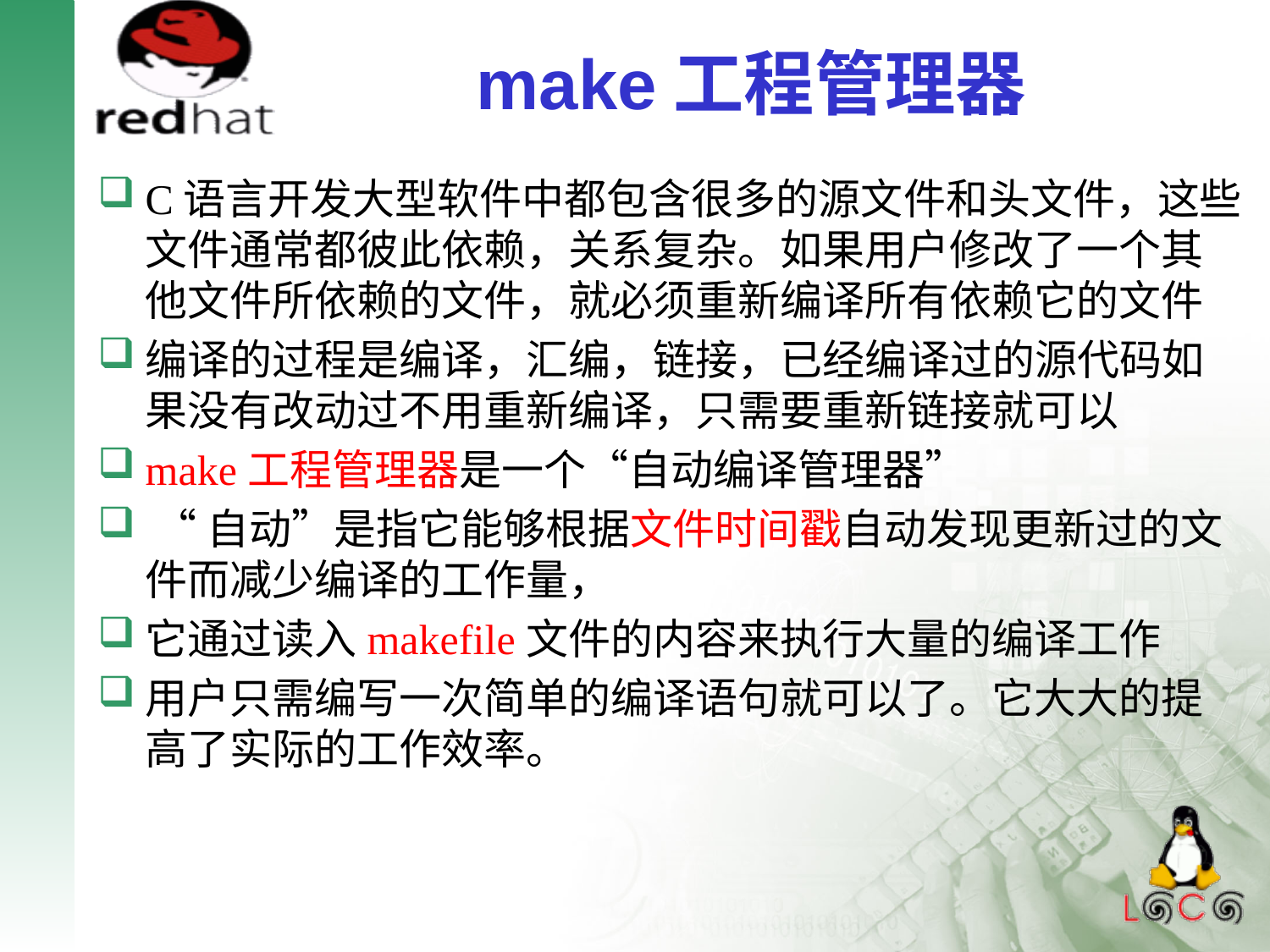

# make工程管理器
C语言开发大型软件中都包含很多的源文件和头文件，这些文件通常都彼此依赖，关系复杂。如果用户修改了一个其他文件所依赖的文件，就必须重新编译所有依赖它的文件
编译的过程是编译，汇编，链接，已经编译过的源代码如果没有改动过不用重新编译，只需要重新链接就可以
make工程管理器是一个“自动编译管理器”
 “自动”是指它能够根据文件时间戳自动发现更新过的文件而减少编译的工作量，
它通过读入makefile文件的内容来执行大量的编译工作
用户只需编写一次简单的编译语句就可以了。它大大的提高了实际的工作效率。